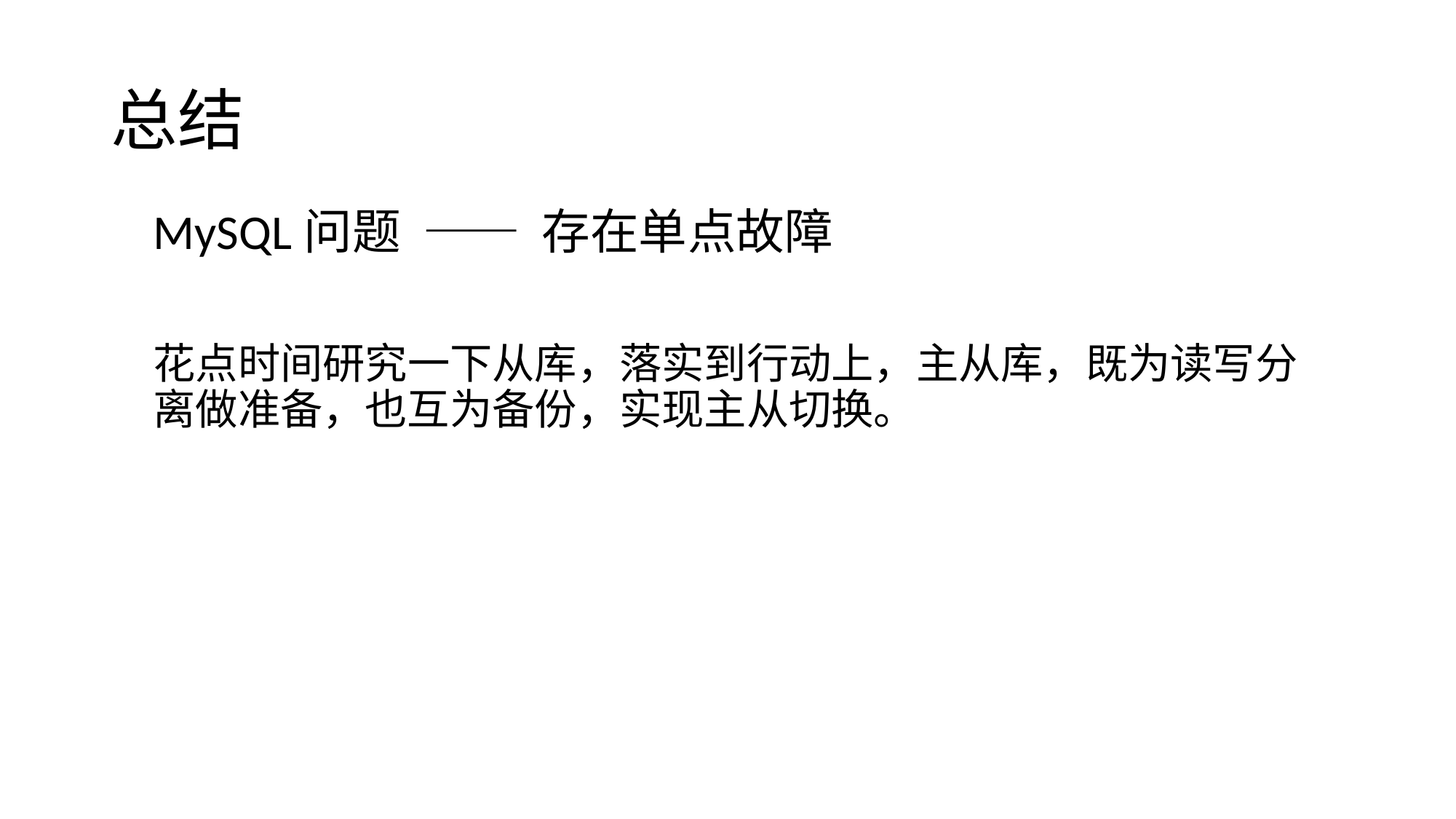

# 总结
MySQL问题  ——  存在单点故障

花点时间研究一下从库，落实到行动上，主从库，既为读写分离做准备，也互为备份，实现主从切换。